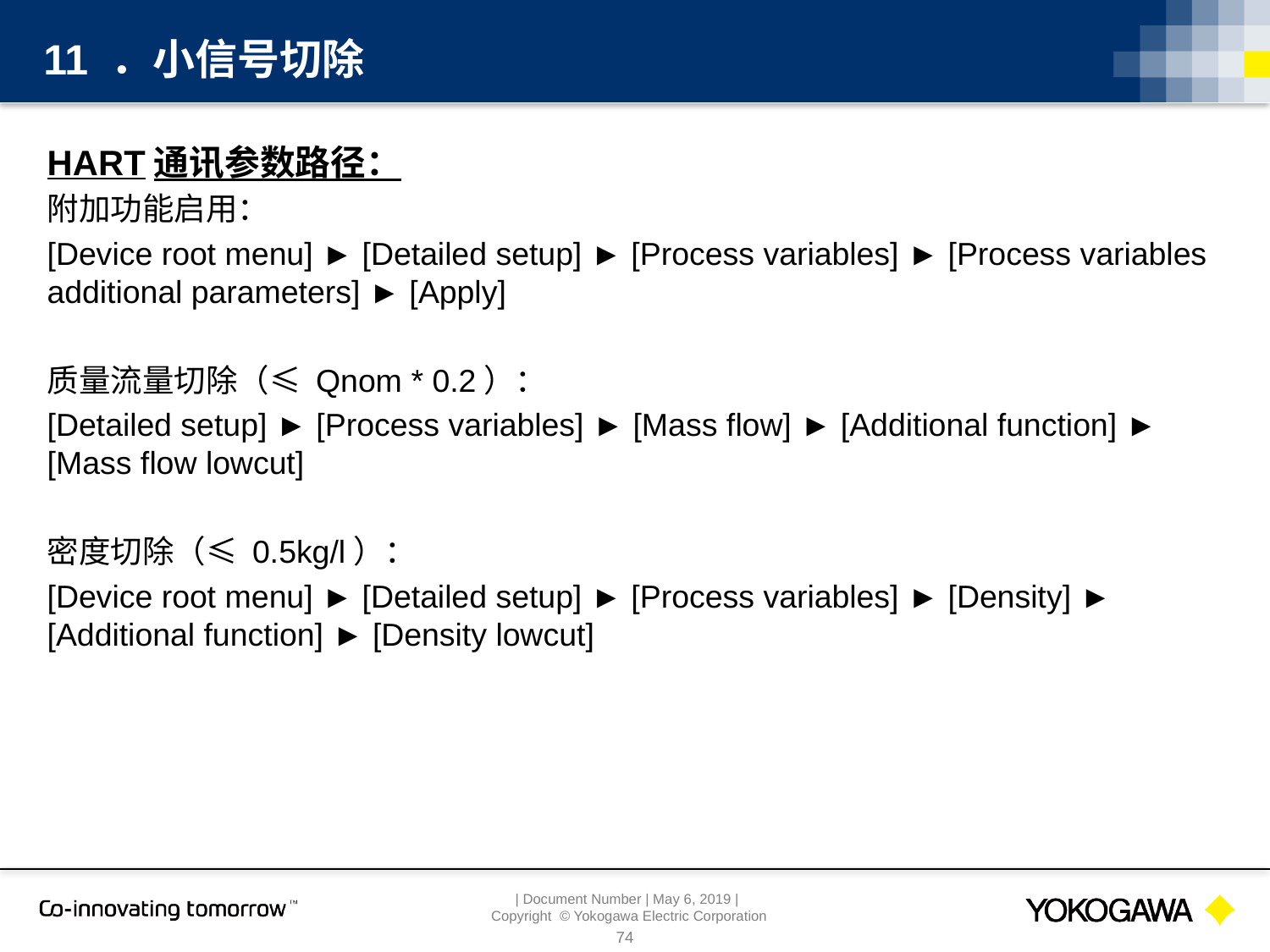

11 ．小信号切除

HART通讯参数路径：
附加功能启用：
[Device root menu] ► [Detailed setup] ► [Process variables] ► [Process variables additional parameters] ► [Apply]

质量流量切除（≤ Qnom * 0.2）：
[Detailed setup] ► [Process variables] ► [Mass flow] ► [Additional function] ► [Mass flow lowcut]

密度切除（≤ 0.5kg/l）：
[Device root menu] ► [Detailed setup] ► [Process variables] ► [Density] ► [Additional function] ► [Density lowcut]